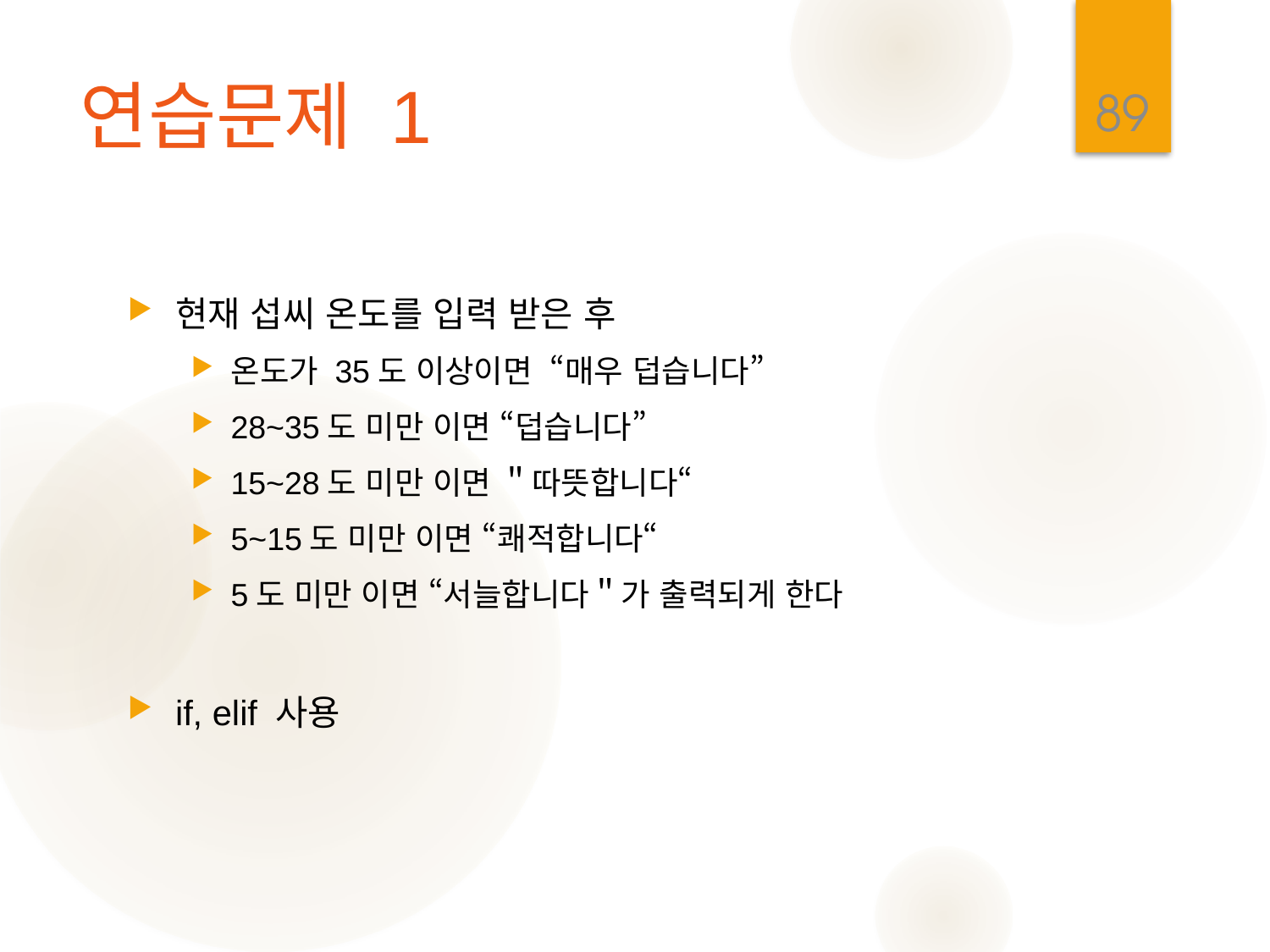

89
# 연습문제 1
현재 섭씨 온도를 입력 받은 후
온도가 35도 이상이면  “매우 덥습니다”
28~35도 미만 이면 “덥습니다”
15~28도 미만 이면 ＂따뜻합니다“
5~15도 미만 이면 “쾌적합니다“
5도 미만 이면 “서늘합니다＂가 출력되게 한다

if, elif 사용